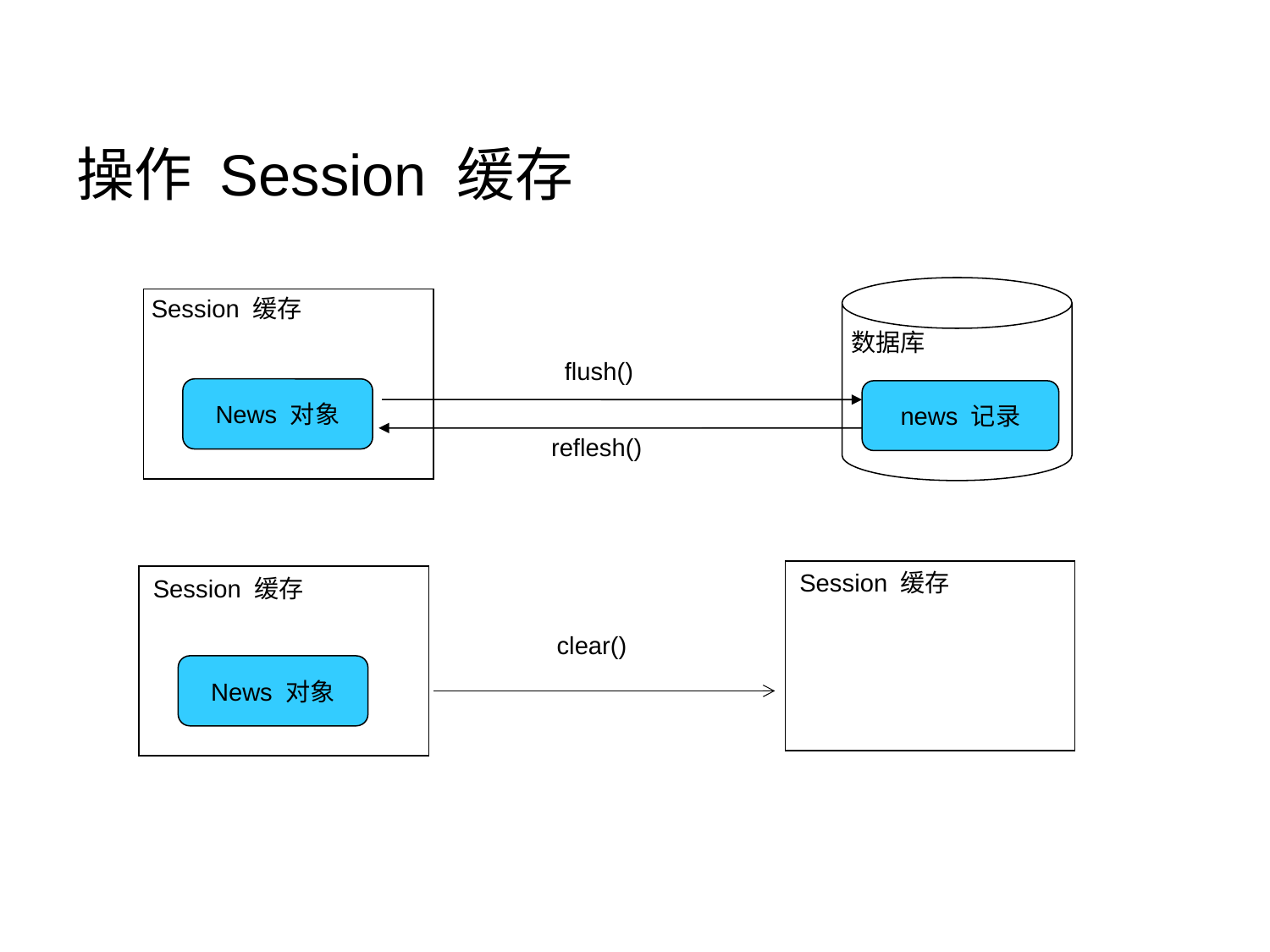

# 操作 Session 缓存

Session 缓存

数据库
flush()
News 对象
news 记录

reflesh()

Session 缓存

Session 缓存
clear()
News 对象